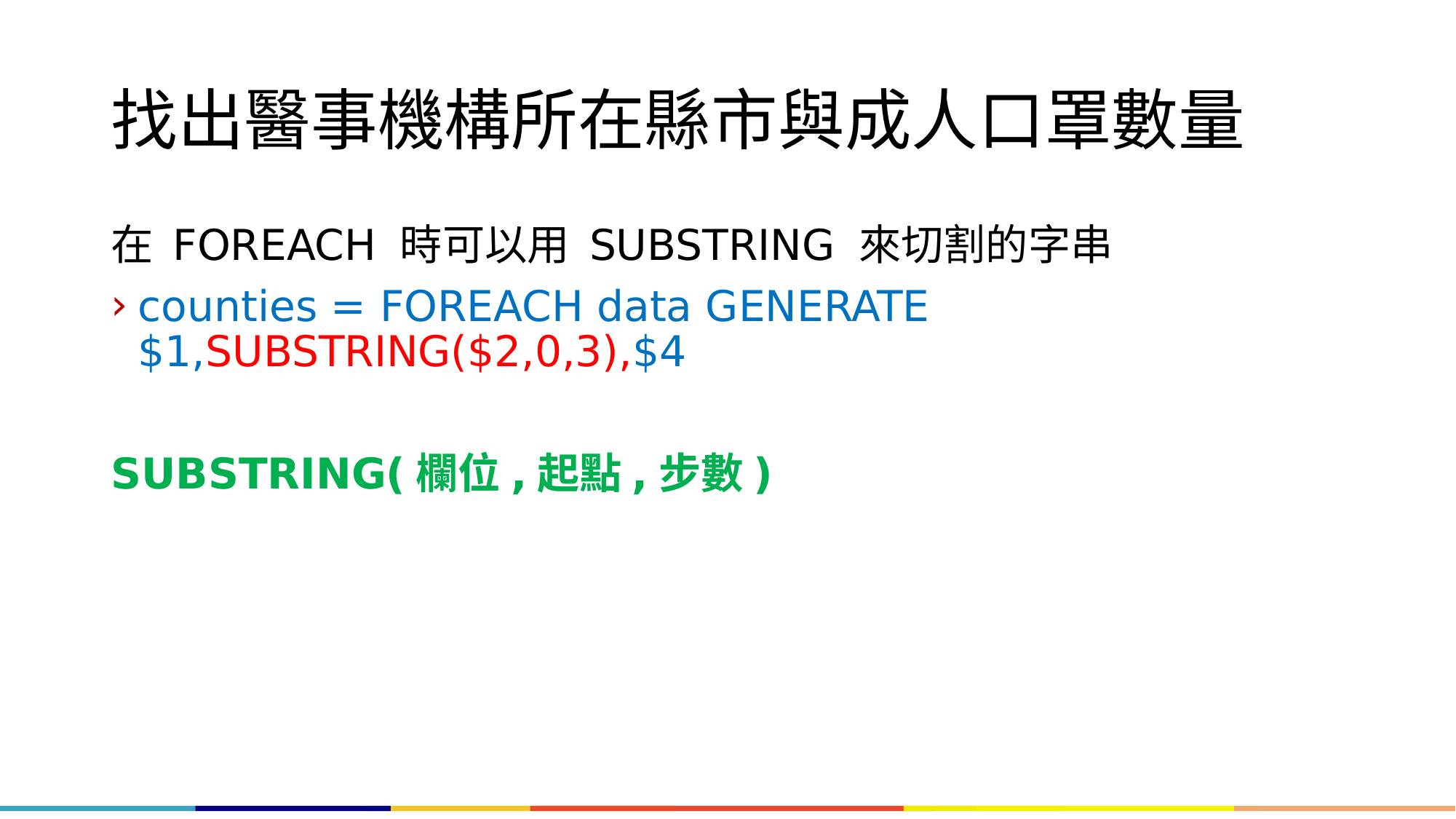

# 找出醫事機構所在縣市與成人口罩數量
在 FOREACH 時可以用 SUBSTRING 來切割的字串
counties = FOREACH data GENERATE $1,SUBSTRING($2,0,3),$4

SUBSTRING(欄位,起點,步數)